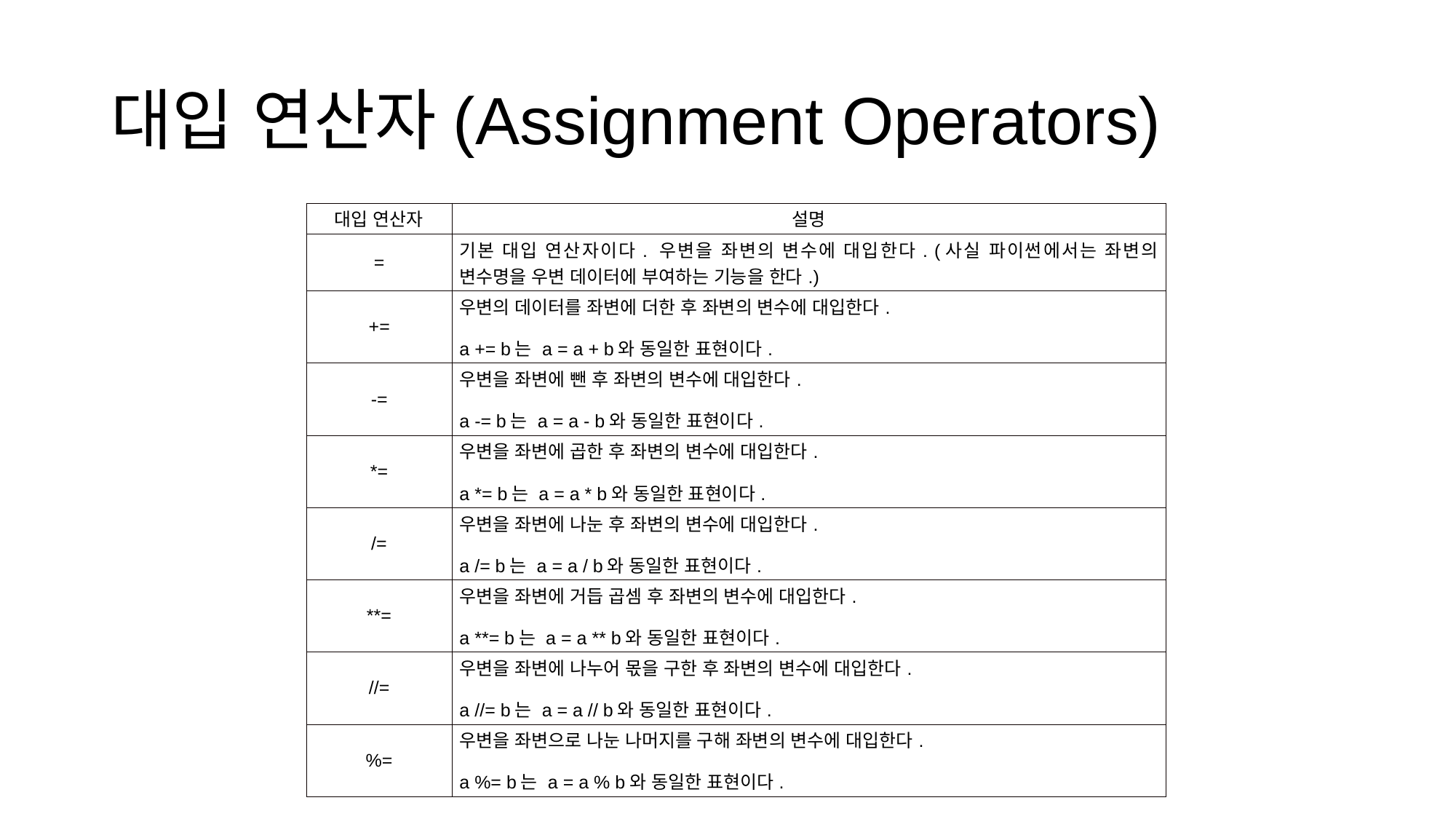

# 대입 연산자(Assignment Operators)
| 대입 연산자 | 설명 |
| --- | --- |
| = | 기본 대입 연산자이다. 우변을 좌변의 변수에 대입한다. (사실 파이썬에서는 좌변의 변수명을 우변 데이터에 부여하는 기능을 한다.) |
| += | 우변의 데이터를 좌변에 더한 후 좌변의 변수에 대입한다. a += b는 a = a + b와 동일한 표현이다. |
| -= | 우변을 좌변에 뺀 후 좌변의 변수에 대입한다. a -= b는 a = a - b와 동일한 표현이다. |
| \*= | 우변을 좌변에 곱한 후 좌변의 변수에 대입한다. a \*= b는 a = a \* b와 동일한 표현이다. |
| /= | 우변을 좌변에 나눈 후 좌변의 변수에 대입한다. a /= b는 a = a / b와 동일한 표현이다. |
| \*\*= | 우변을 좌변에 거듭 곱셈 후 좌변의 변수에 대입한다. a \*\*= b는 a = a \*\* b와 동일한 표현이다. |
| //= | 우변을 좌변에 나누어 몫을 구한 후 좌변의 변수에 대입한다. a //= b는 a = a // b와 동일한 표현이다. |
| %= | 우변을 좌변으로 나눈 나머지를 구해 좌변의 변수에 대입한다. a %= b는 a = a % b와 동일한 표현이다. |